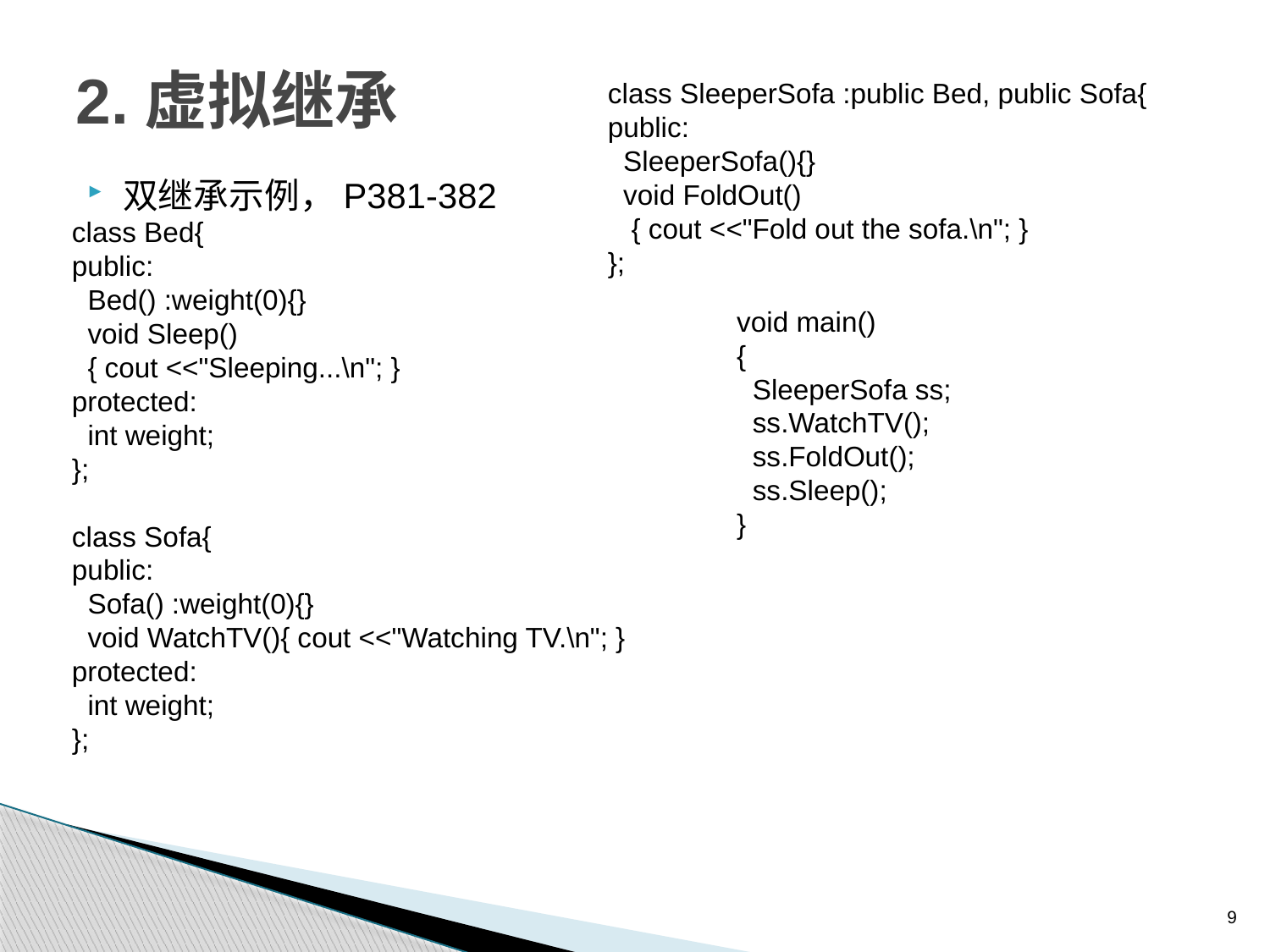

# 2.虚拟继承
class SleeperSofa :public Bed, public Sofa{
public:
  SleeperSofa(){}
  void FoldOut()
   { cout <<"Fold out the sofa.\n"; }
};
双继承示例，P381-382
class Bed{
public:
  Bed() :weight(0){}
  void Sleep()
  { cout <<"Sleeping...\n"; }
protected:
  int weight;
};

class Sofa{
public:
  Sofa() :weight(0){}
  void WatchTV(){ cout <<"Watching TV.\n"; }
protected:
  int weight;
};
void main()
{
  SleeperSofa ss;
  ss.WatchTV();
  ss.FoldOut();
  ss.Sleep();
}
9